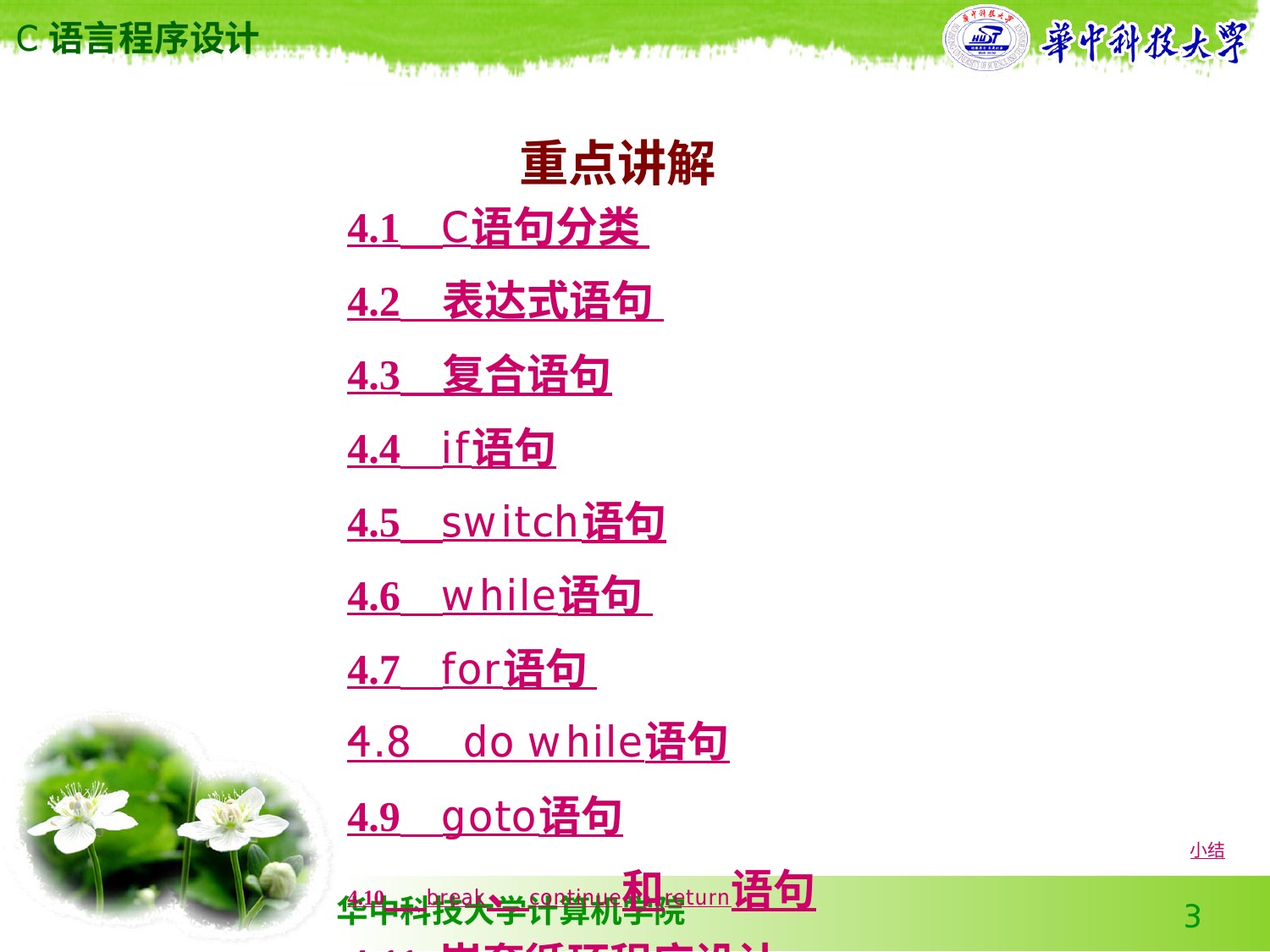

重点讲解
4.1　C语句分类
4.2　表达式语句
4.3　复合语句
4.4　if语句
4.5　switch语句
4.6　while语句
4.7　for语句
4.8    do while语句
4.9　goto语句
4.10　break、continue和return语句
4.11  嵌套循环程序设计
小结
3